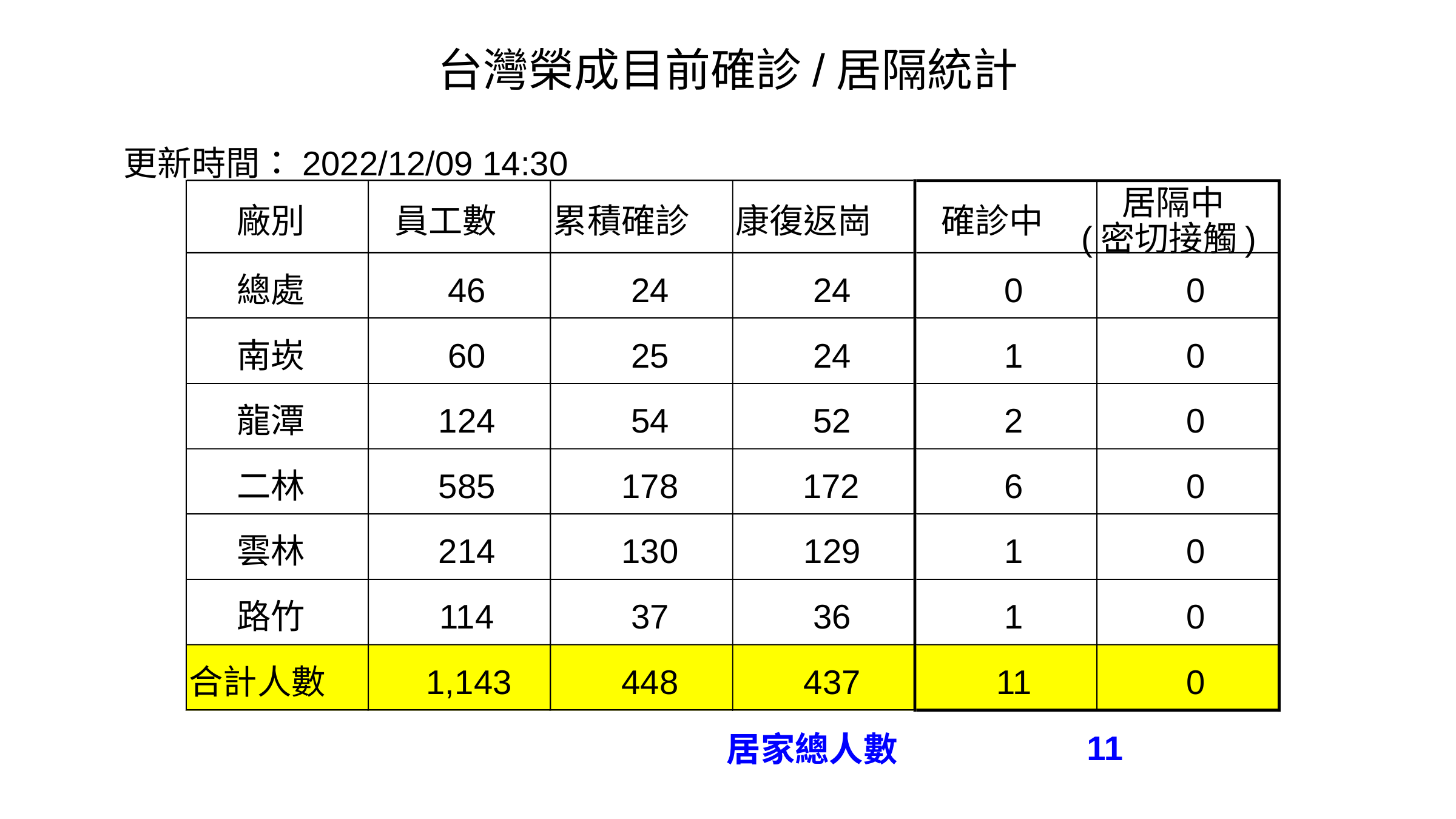

台灣榮成目前確診/居隔統計

更新時間：2022/12/09 14:30

居隔中

廠別
員工數
累積確診
康復返崗
確診中
(密切接觸)

總處
46
24
24
0
0

南崁
60
25
24
1
0

龍潭
124
54
52
2
0

二林
585
178
172
6
0

雲林
214
130
129
1
0

路竹
114
37
36
1
0

合計人數
1,143
448
437
11
0

11
居家總人數